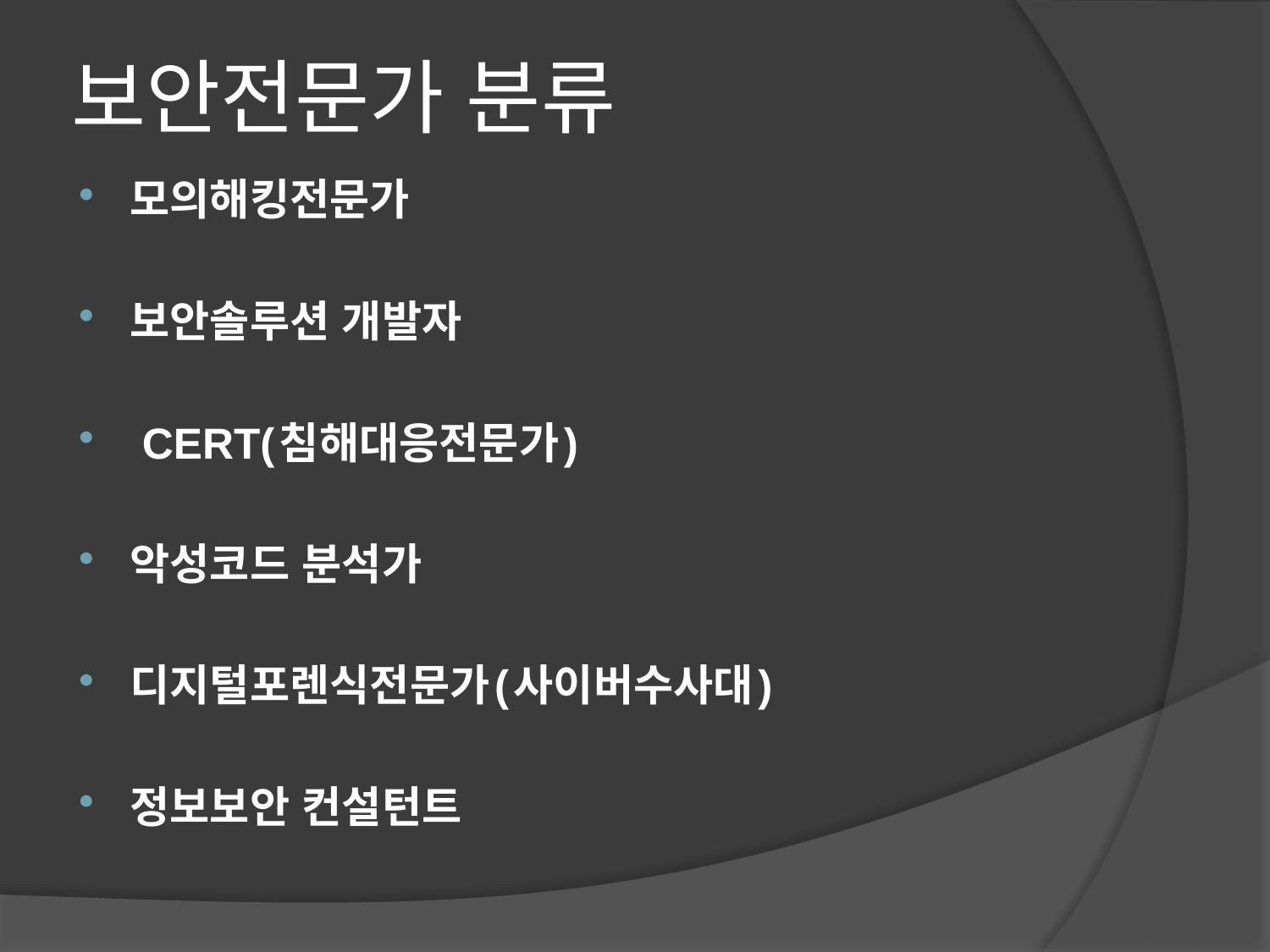

# 보안전문가 분류
모의해킹전문가

보안솔루션 개발자

 CERT(침해대응전문가)

악성코드 분석가

디지털포렌식전문가(사이버수사대)

정보보안 컨설턴트